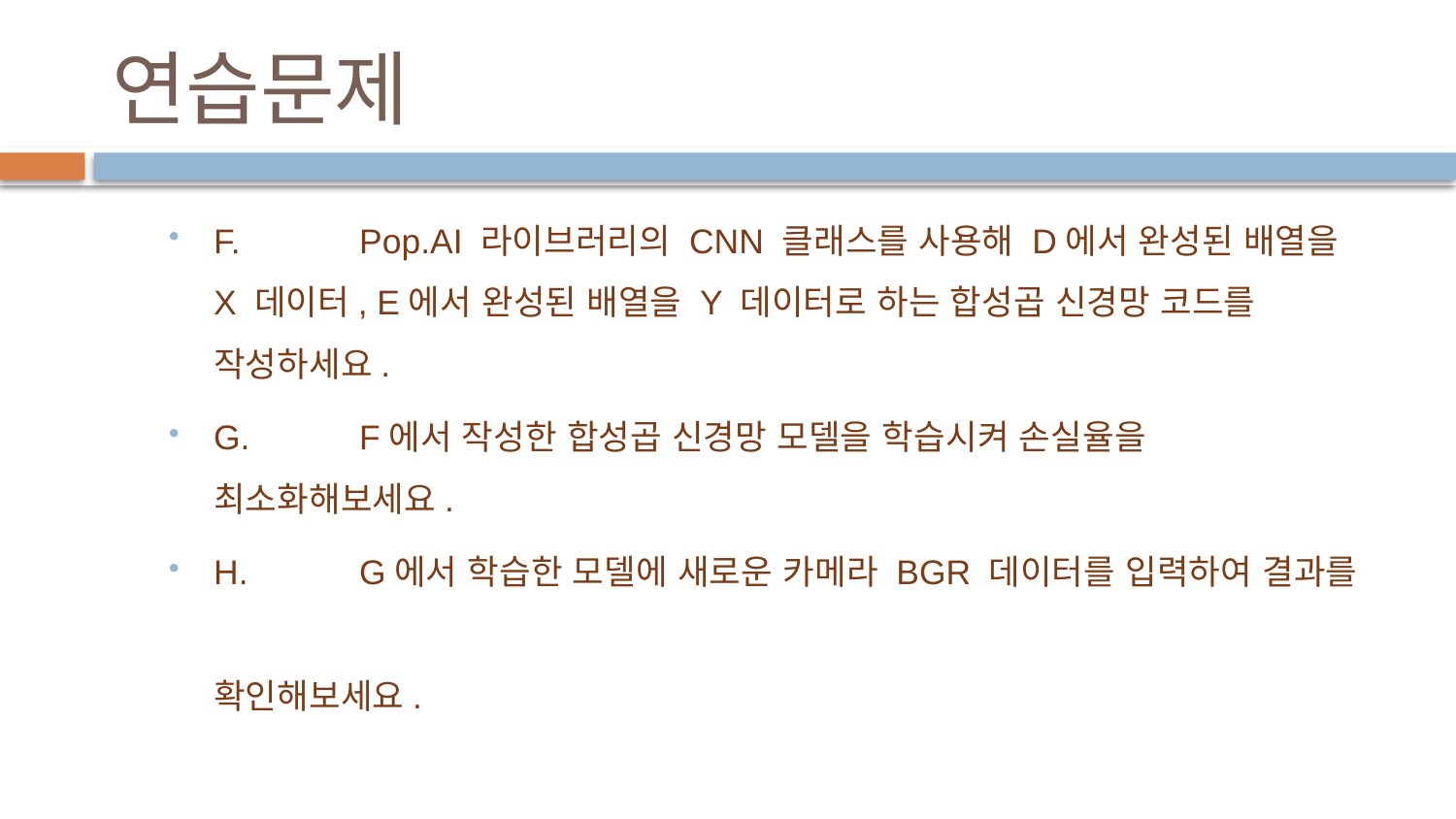

# 연습문제
F.	Pop.AI 라이브러리의 CNN 클래스를 사용해 D에서 완성된 배열을
X 데이터, E에서 완성된 배열을 Y 데이터로 하는 합성곱 신경망 코드를
작성하세요.
G.	F에서 작성한 합성곱 신경망 모델을 학습시켜 손실율을 최소화해보세요.
H.	G에서 학습한 모델에 새로운 카메라 BGR 데이터를 입력하여 결과를
확인해보세요.